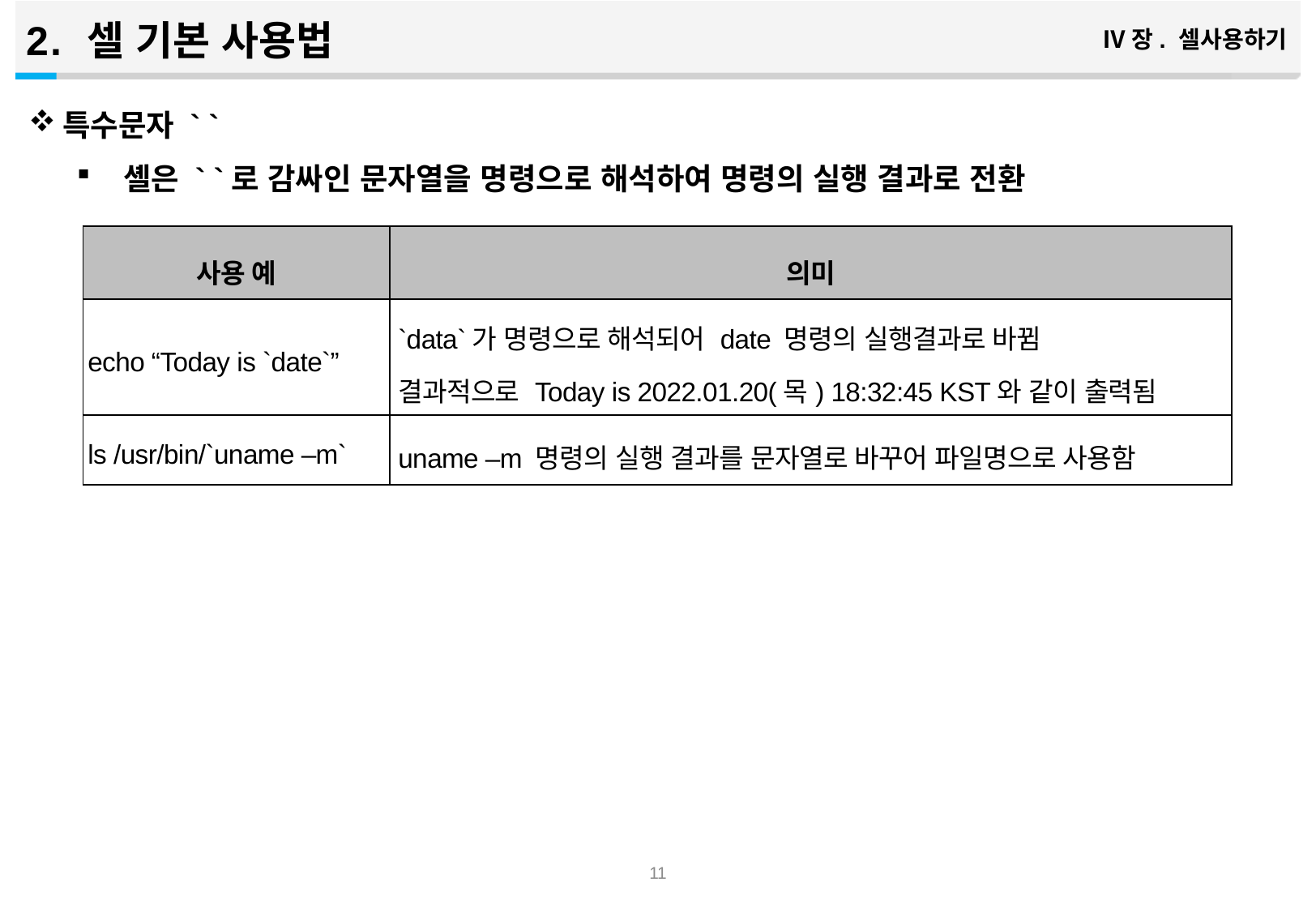

셀 기본 사용법
Ⅳ장. 셀사용하기
특수문자 ` `
셸은 ` `로 감싸인 문자열을 명령으로 해석하여 명령의 실행 결과로 전환

| 사용 예 | 의미 |
| --- | --- |
| echo “Today is `date`” | `data`가 명령으로 해석되어 date 명령의 실행결과로 바뀜 결과적으로 Today is 2022.01.20(목) 18:32:45 KST와 같이 출력됨 |
| ls /usr/bin/`uname –m` | uname –m 명령의 실행 결과를 문자열로 바꾸어 파일명으로 사용함 |
11